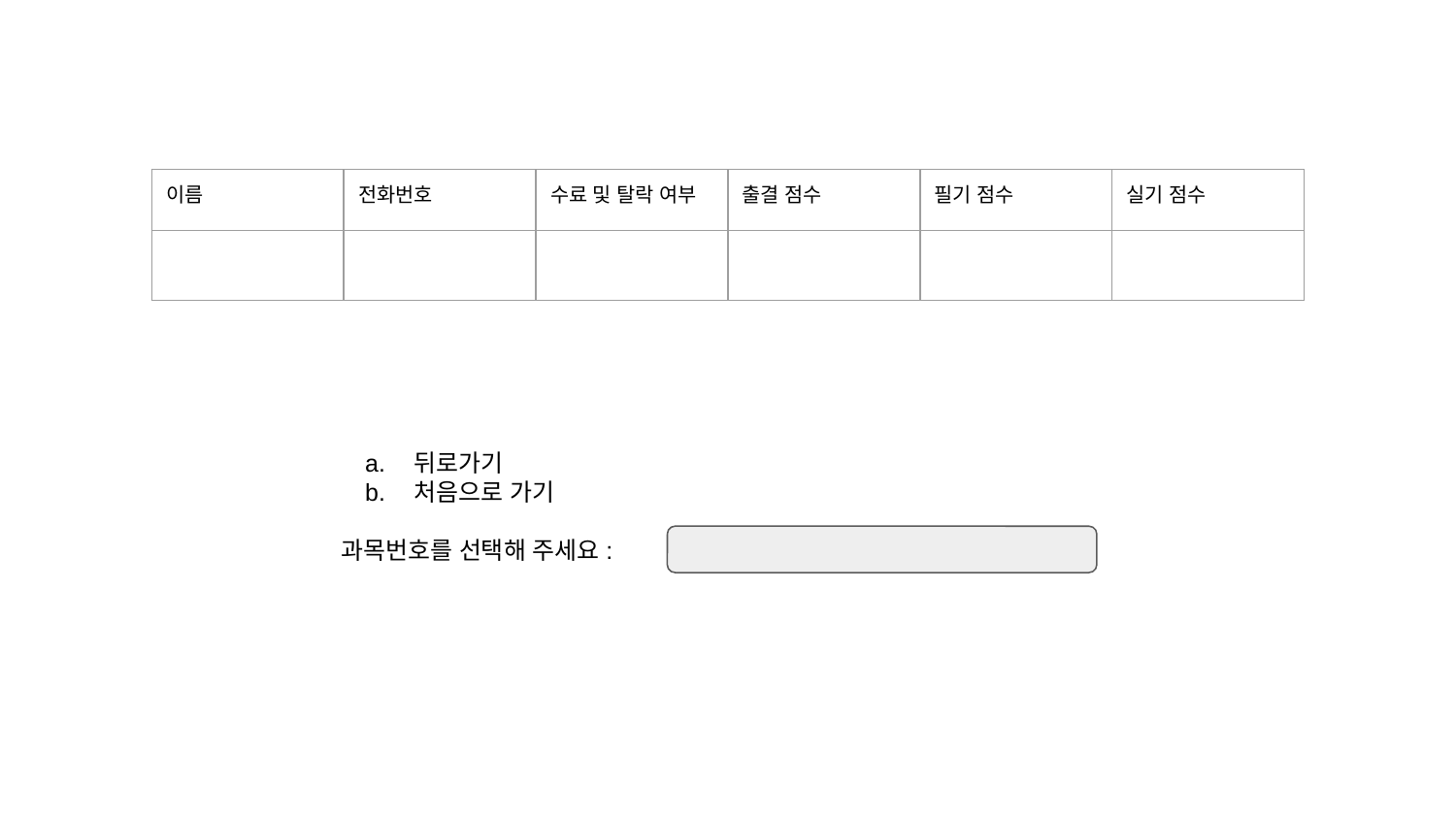

| 이름 | 전화번호 | 수료 및 탈락 여부 | 출결 점수 | 필기 점수 | 실기 점수 |
| --- | --- | --- | --- | --- | --- |
|  |  |  |  |  |  |
뒤로가기
처음으로 가기

과목번호를 선택해 주세요: